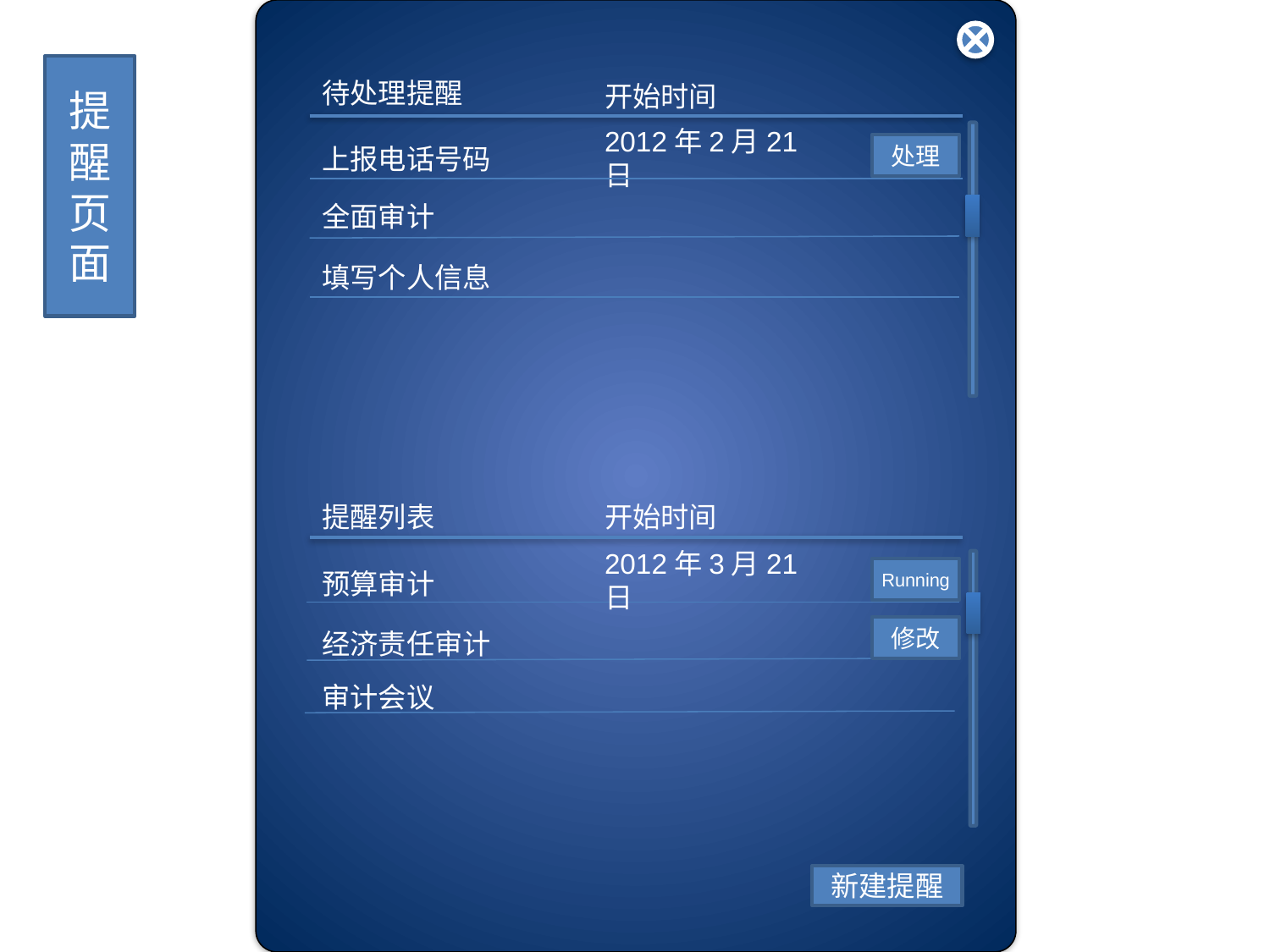

提醒页面
待处理提醒
开始时间

处理
2012年2月21日
上报电话号码

全面审计
填写个人信息
提醒列表
开始时间

2012年3月21日
Running
预算审计

修改
经济责任审计
审计会议
新建提醒